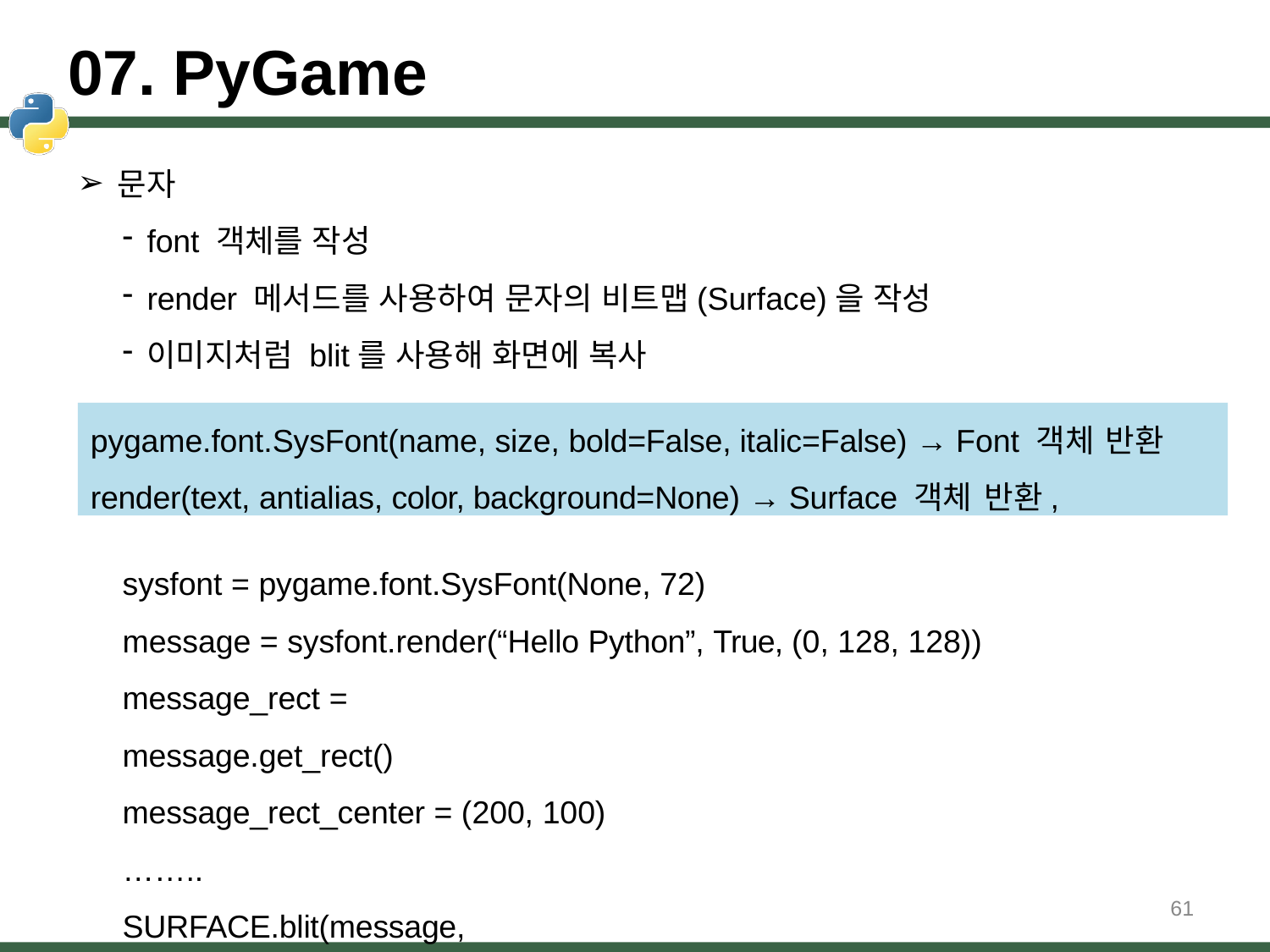

# 07. PyGame

문자
font 객체를 작성
render 메서드를 사용하여 문자의 비트맵(Surface)을 작성
이미지처럼 blit를 사용해 화면에 복사
pygame.font.SysFont(name, size, bold=False, italic=False) → Font 객체 반환
render(text, antialias, color, background=None) → Surface 객체 반환,
sysfont = pygame.font.SysFont(None, 72)
message = sysfont.render(“Hello Python”, True, (0, 128, 128))
message_rect = message.get_rect()  message_rect_center = (200, 100)
……..
SURFACE.blit(message, message_rect)
61